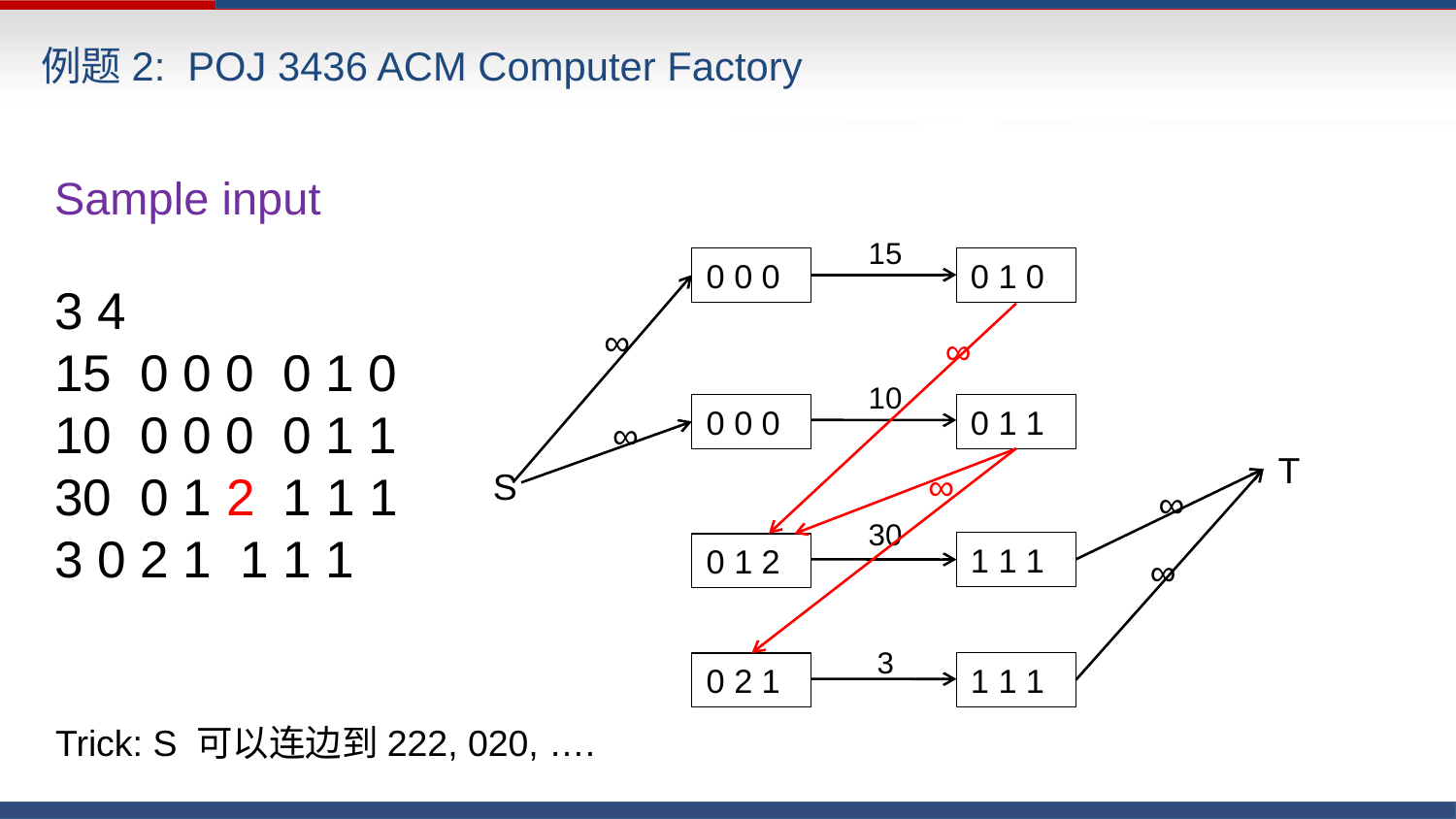

例题2:  POJ 3436 ACM Computer Factory
Sample input

3 4
15  0 0 0  0 1 0
10  0 0 0  0 1 1
30  0 1 2  1 1 1
3 0 2 1  1 1 1
15
0 0 0
0 1 0
∞
∞
10
0 0 0
0 1 1
∞
T
S
∞
∞
30
1 1 1
0 1 2
∞
3
1 1 1
0 2 1
Trick: S 可以连边到222, 020, ….